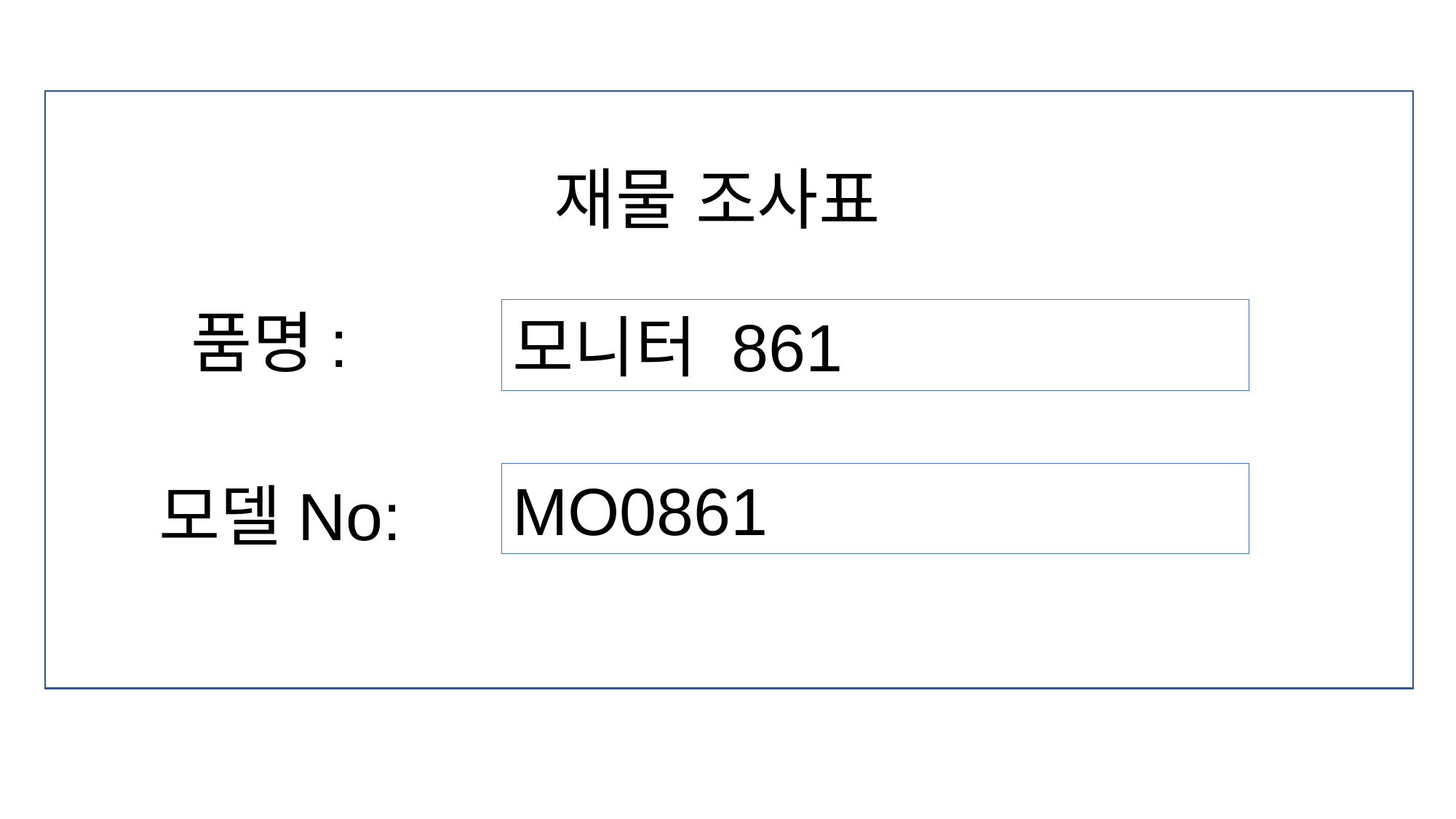

재물 조사표
품명:
모니터 861
MO0861
모델No: